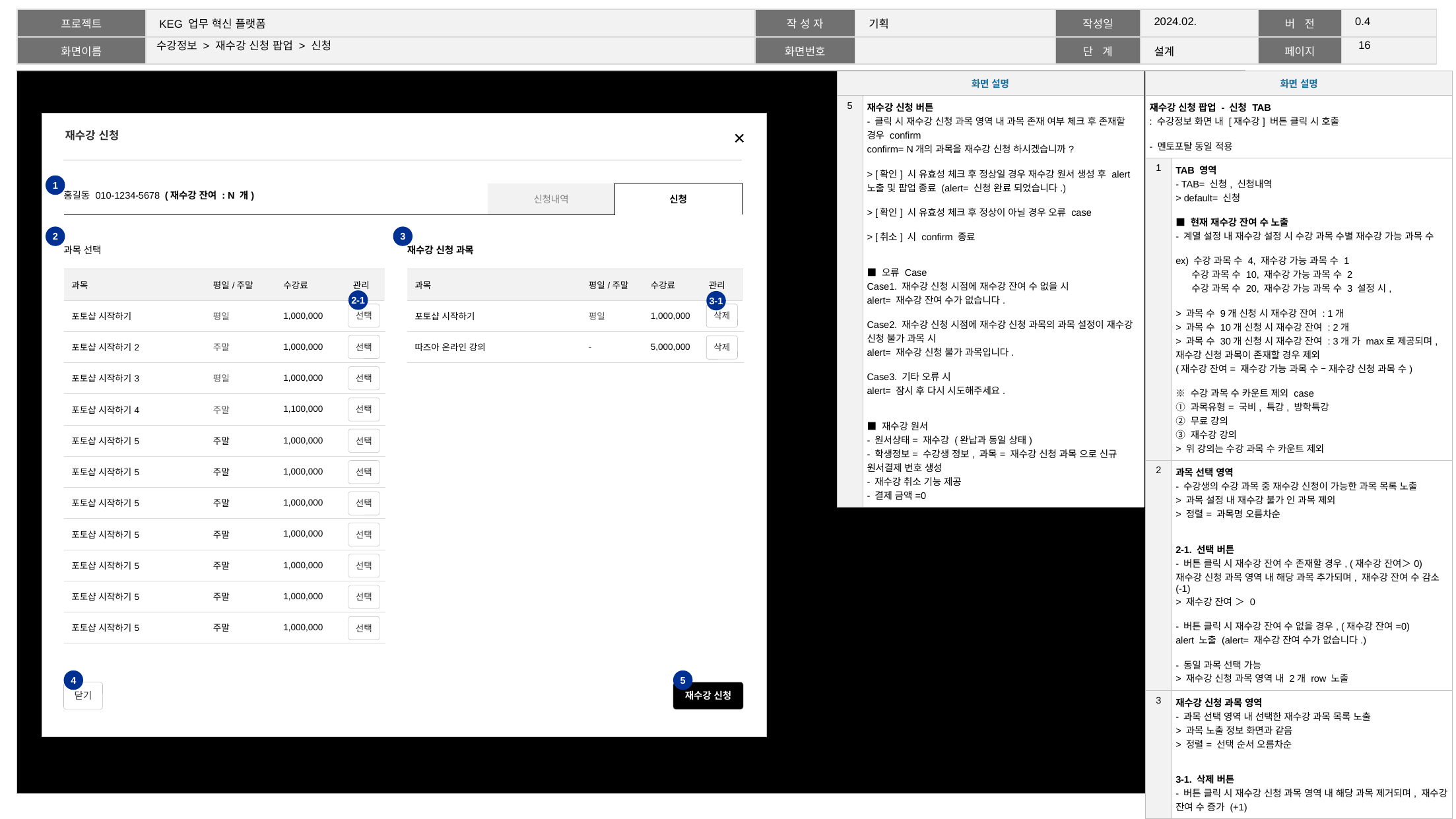

16

# 수강정보 > 재수강 신청 팝업 > 신청
| 화면 설명 |  |
| --- | --- |
| 5 | 재수강 신청 버튼 - 클릭 시 재수강 신청 과목 영역 내 과목 존재 여부 체크 후 존재할 경우 confirm confirm= N개의 과목을 재수강 신청 하시겠습니까? > [확인] 시 유효성 체크 후 정상일 경우 재수강 원서 생성 후 alert 노출 및 팝업 종료 (alert= 신청 완료 되었습니다.) > [확인] 시 유효성 체크 후 정상이 아닐 경우 오류 case > [취소] 시 confirm 종료 ■ 오류 Case Case1. 재수강 신청 시점에 재수강 잔여 수 없을 시 alert= 재수강 잔여 수가 없습니다. Case2. 재수강 신청 시점에 재수강 신청 과목의 과목 설정이 재수강 신청 불가 과목 시 alert= 재수강 신청 불가 과목입니다. Case3. 기타 오류 시 alert= 잠시 후 다시 시도해주세요. ■ 재수강 원서 - 원서상태= 재수강 (완납과 동일 상태) - 학생정보= 수강생 정보, 과목= 재수강 신청 과목 으로 신규 원서결제 번호 생성 - 재수강 취소 기능 제공 - 결제 금액=0 |
| 화면 설명 |  |
| --- | --- |
| 재수강 신청 팝업 - 신청 TAB : 수강정보 화면 내 [재수강] 버튼 클릭 시 호출 - 멘토포탈 동일 적용 |  |
| 1 | TAB 영역 - TAB= 신청, 신청내역 > default= 신청 ■ 현재 재수강 잔여 수 노출 - 계열 설정 내 재수강 설정 시 수강 과목 수별 재수강 가능 과목 수 ex) 수강 과목 수 4, 재수강 가능 과목 수 1 수강 과목 수 10, 재수강 가능 과목 수 2 수강 과목 수 20, 재수강 가능 과목 수 3 설정 시, > 과목 수 9개 신청 시 재수강 잔여 : 1개 > 과목 수 10개 신청 시 재수강 잔여 : 2개 > 과목 수 30개 신청 시 재수강 잔여 : 3개 가 max로 제공되며, 재수강 신청 과목이 존재할 경우 제외 (재수강 잔여= 재수강 가능 과목 수 – 재수강 신청 과목 수) ※ 수강 과목 수 카운트 제외 case ① 과목유형= 국비, 특강, 방학특강 ② 무료 강의 ③ 재수강 강의 > 위 강의는 수강 과목 수 카운트 제외 |
| 2 | 과목 선택 영역 - 수강생의 수강 과목 중 재수강 신청이 가능한 과목 목록 노출 > 과목 설정 내 재수강 불가 인 과목 제외 > 정렬= 과목명 오름차순 2-1. 선택 버튼 - 버튼 클릭 시 재수강 잔여 수 존재할 경우, (재수강 잔여＞0) 재수강 신청 과목 영역 내 해당 과목 추가되며, 재수강 잔여 수 감소 (-1) > 재수강 잔여 ＞ 0 - 버튼 클릭 시 재수강 잔여 수 없을 경우, (재수강 잔여=0) alert 노출 (alert= 재수강 잔여 수가 없습니다.) - 동일 과목 선택 가능 > 재수강 신청 과목 영역 내 2개 row 노출 |
| 3 | 재수강 신청 과목 영역 - 과목 선택 영역 내 선택한 재수강 과목 목록 노출 > 과목 노출 정보 화면과 같음 > 정렬= 선택 순서 오름차순 3-1. 삭제 버튼 - 버튼 클릭 시 재수강 신청 과목 영역 내 해당 과목 제거되며, 재수강 잔여 수 증가 (+1) |
| 4 | 닫기 버튼 - 클릭 시 재수강 신청 팝업 종료 |
재수강 신청
1
| 홍길동 010-1234-5678 (재수강 잔여 : N 개) |  | 신청내역 | 신청 |
| --- | --- | --- | --- |
2
3
| 과목 선택 |  |  |  |
| --- | --- | --- | --- |
| 과목 | 평일/주말 | 수강료 | 관리 |
| 포토샵 시작하기 | 평일 | 1,000,000 |  |
| 포토샵 시작하기2 | 주말 | 1,000,000 |  |
| 포토샵 시작하기3 | 평일 | 1,000,000 |  |
| 포토샵 시작하기4 | 주말 | 1,100,000 |  |
| 포토샵 시작하기5 | 주말 | 1,000,000 |  |
| 포토샵 시작하기5 | 주말 | 1,000,000 |  |
| 포토샵 시작하기5 | 주말 | 1,000,000 |  |
| 포토샵 시작하기5 | 주말 | 1,000,000 |  |
| 포토샵 시작하기5 | 주말 | 1,000,000 |  |
| 포토샵 시작하기5 | 주말 | 1,000,000 |  |
| 포토샵 시작하기5 | 주말 | 1,000,000 |  |
| 재수강 신청 과목 |  |  |  |
| --- | --- | --- | --- |
| 과목 | 평일/주말 | 수강료 | 관리 |
| 포토샵 시작하기 | 평일 | 1,000,000 |  |
| 따즈아 온라인 강의 | - | 5,000,000 |  |
2-1
3-1
선택
삭제
선택
삭제
선택
선택
선택
선택
선택
선택
선택
선택
선택
4
5
닫기
재수강 신청